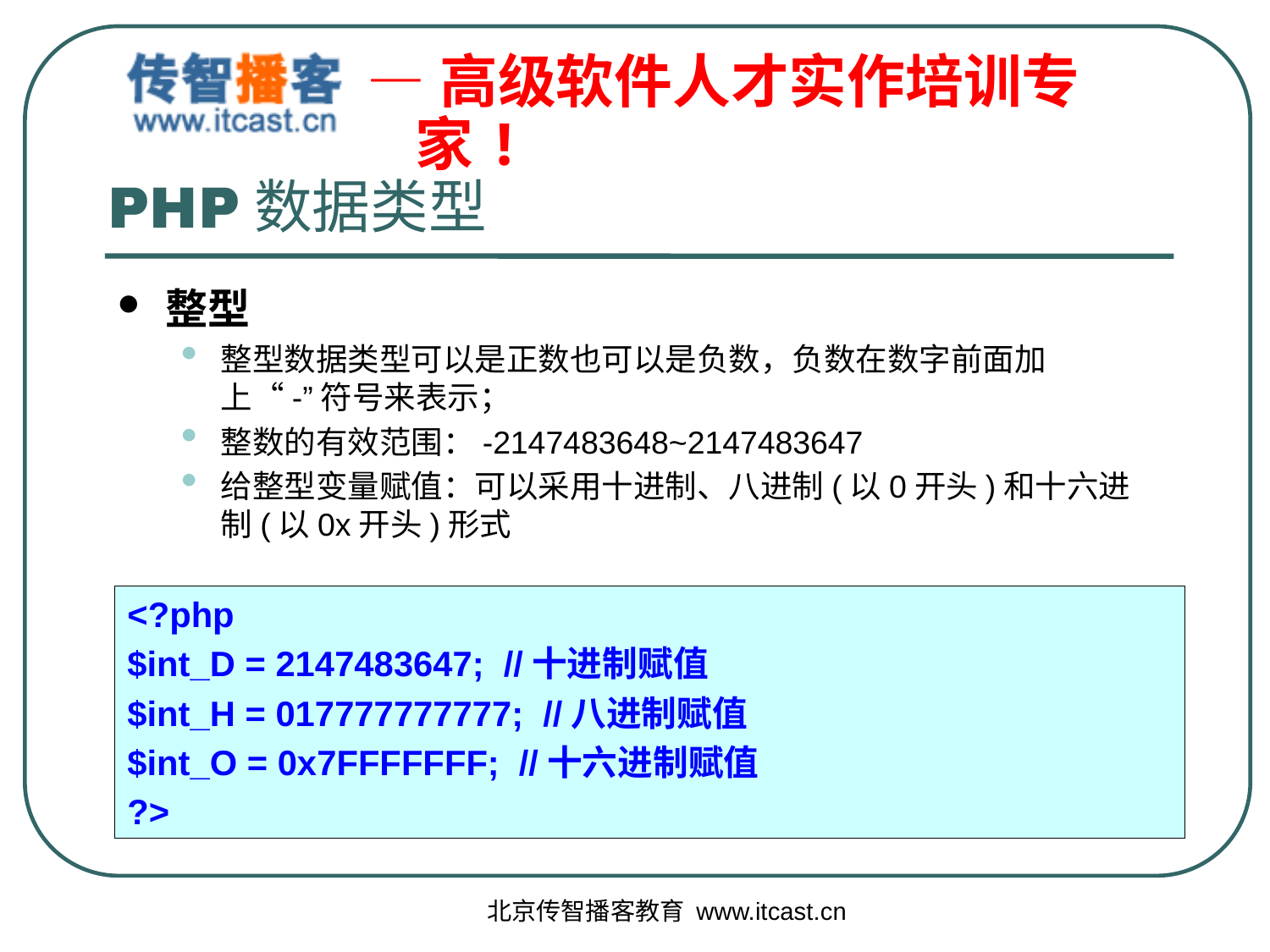

# PHP数据类型
整型
整型数据类型可以是正数也可以是负数，负数在数字前面加上“-”符号来表示；
整数的有效范围：-2147483648~2147483647
给整型变量赋值：可以采用十进制、八进制(以0开头)和十六进制(以0x开头)形式
<?php
$int_D = 2147483647;  //十进制赋值
$int_H = 017777777777;  //八进制赋值
$int_O = 0x7FFFFFFF;  //十六进制赋值
?>